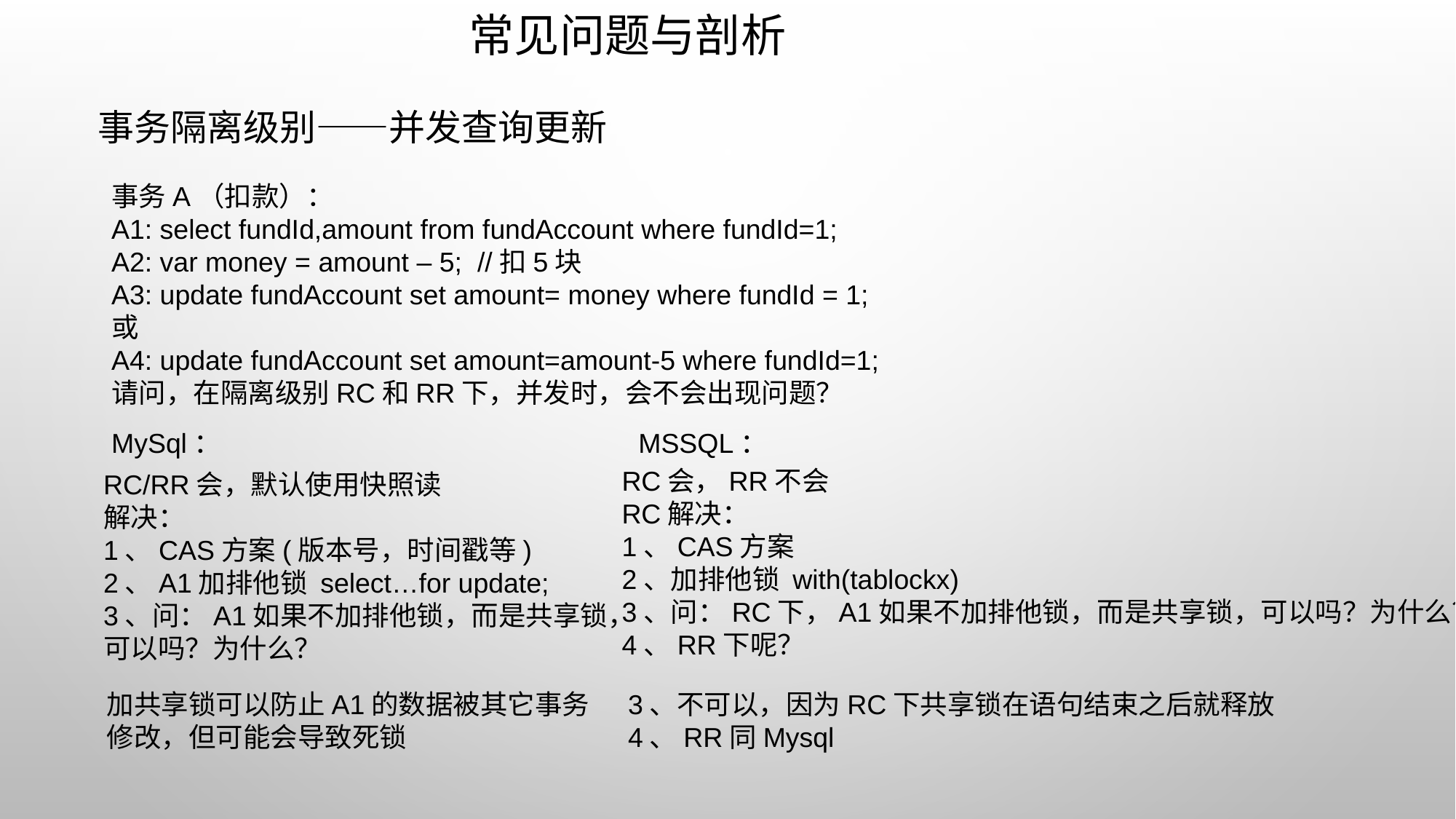

# 常见问题与剖析
事务隔离级别——并发查询更新
事务A（扣款）：
A1: select fundId,amount from fundAccount where fundId=1;
A2: var money = amount – 5;  //扣5块
A3: update fundAccount set amount= money where fundId = 1;
或
A4: update fundAccount set amount=amount-5 where fundId=1;
请问，在隔离级别RC和RR下，并发时，会不会出现问题？
MySql：
MSSQL：
RC会，RR不会
RC解决：
1、CAS方案
2、加排他锁 with(tablockx)
3、问：RC下，A1如果不加排他锁，而是共享锁，可以吗？为什么？
4、RR下呢？
RC/RR会，默认使用快照读
解决：
1、CAS方案(版本号，时间戳等)
2、A1加排他锁 select…for update;
3、问：A1如果不加排他锁，而是共享锁，
可以吗？为什么？
加共享锁可以防止A1的数据被其它事务
修改，但可能会导致死锁
3、不可以，因为RC下共享锁在语句结束之后就释放
4、RR同Mysql